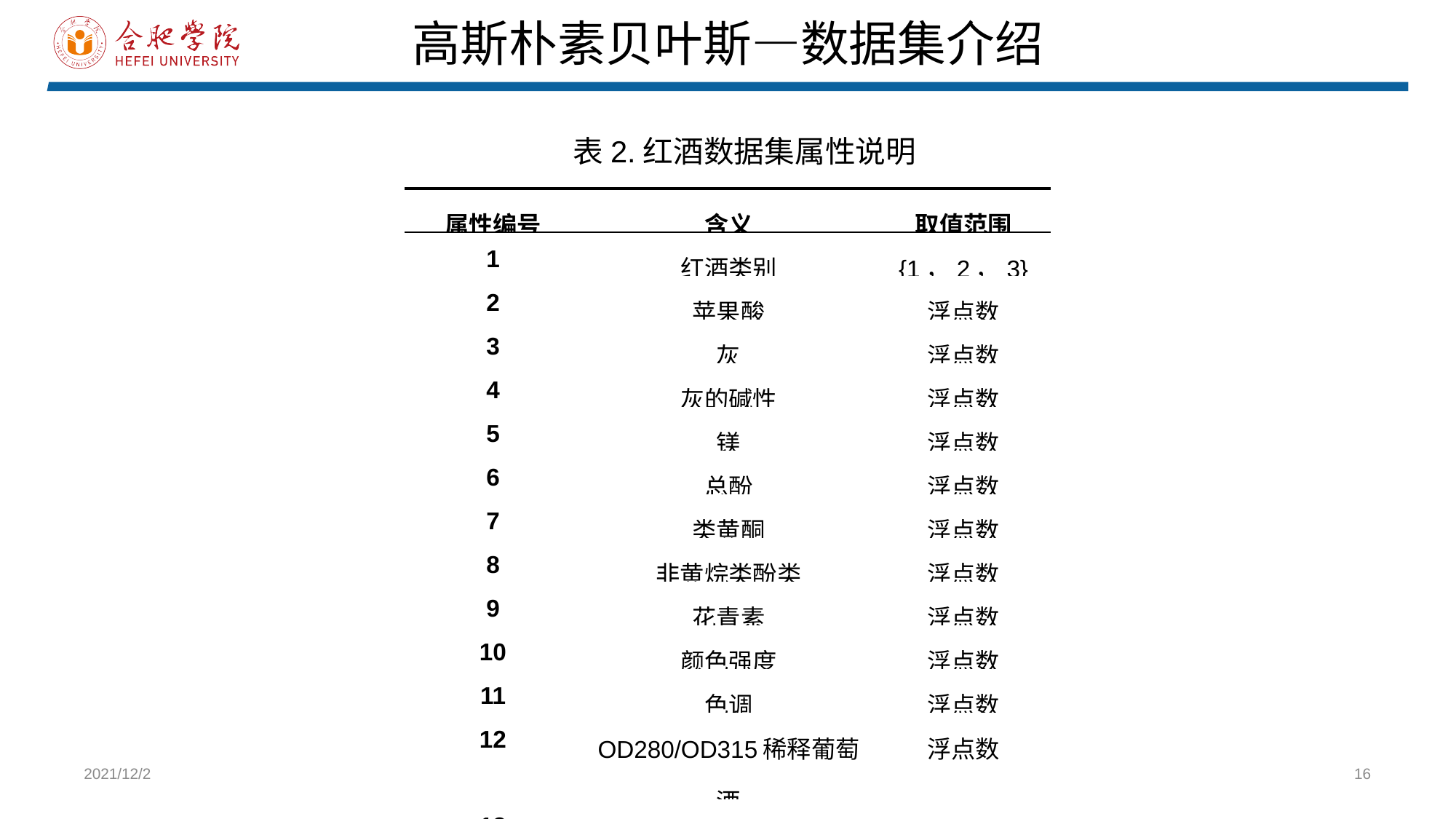

高斯朴素贝叶斯—数据集介绍
表2.红酒数据集属性说明

| 属性编号 | 含义 | 取值范围 |
| --- | --- | --- |
| 1 | 红酒类别 | {1，2，3} |
| 2 | 苹果酸 | 浮点数 |
| 3 | 灰 | 浮点数 |
| 4 | 灰的碱性 | 浮点数 |
| 5 | 镁 | 浮点数 |
| 6 | 总酚 | 浮点数 |
| 7 | 类黄酮 | 浮点数 |
| 8 | 非黄烷类酚类 | 浮点数 |
| 9 | 花青素 | 浮点数 |
| 10 | 颜色强度 | 浮点数 |
| 11 | 色调 | 浮点数 |
| 12 | OD280/OD315稀释葡萄酒 | 浮点数 |
| 13 | 脯氨酸 | 浮点数 |
2021/12/2
合肥学院 人工智能与大数据学院
16